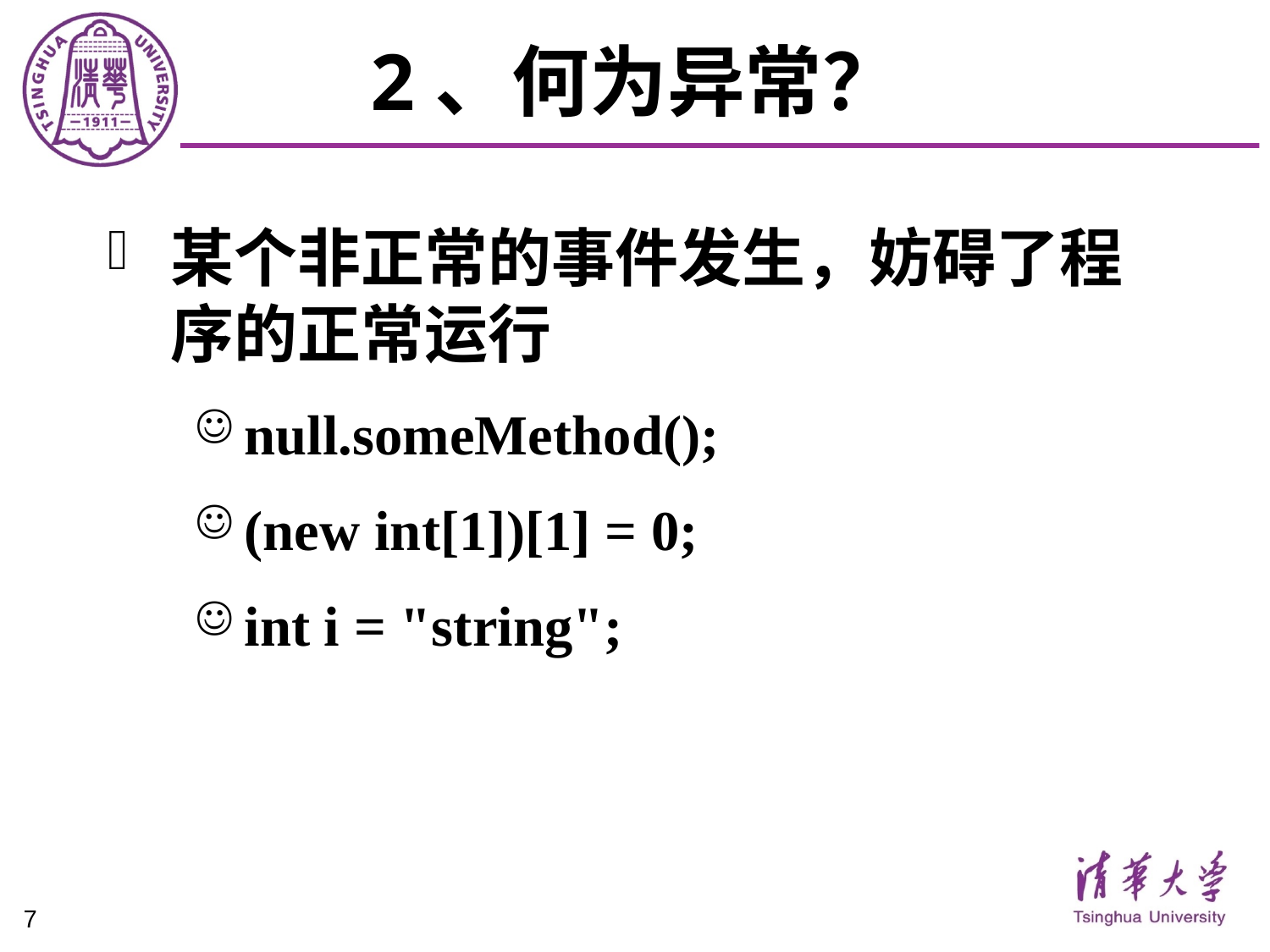

# 2、何为异常？
某个非正常的事件发生，妨碍了程序的正常运行
null.someMethod();
(new int[1])[1] = 0;
int i = "string";
7